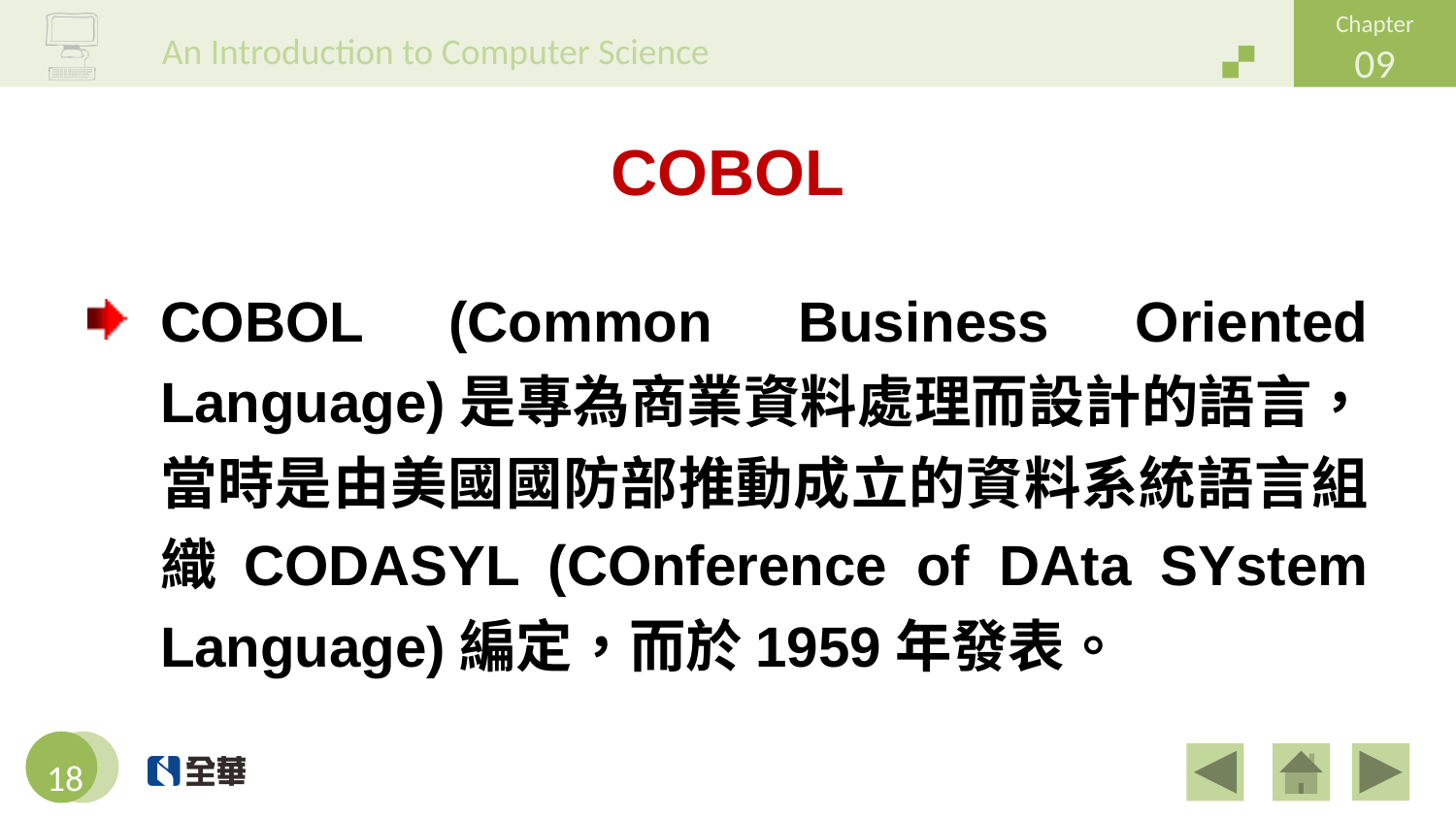

# COBOL
COBOL (Common Business Oriented Language)是專為商業資料處理而設計的語言，當時是由美國國防部推動成立的資料系統語言組織CODASYL (COnference of DAta SYstem Language)編定，而於1959年發表。